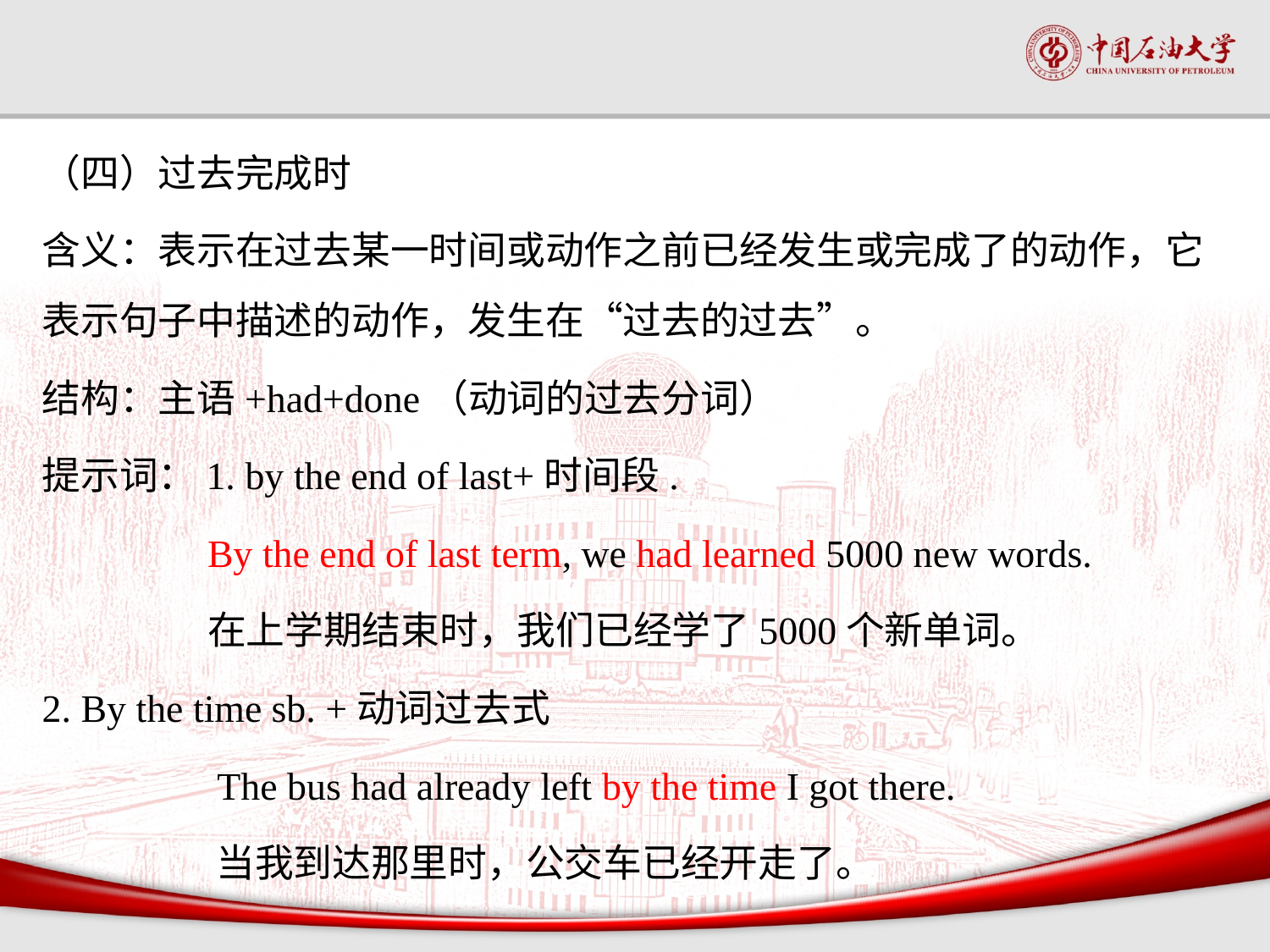

#
（四）过去完成时
含义：表示在过去某一时间或动作之前已经发生或完成了的动作，它表示句子中描述的动作，发生在“过去的过去”。
结构：主语+had+done（动词的过去分词）
提示词：1. by the end of last+时间段.
                 By the end of last term, we had learned 5000 new words.
                  在上学期结束时，我们已经学了5000个新单词。
2. By the time sb. +动词过去式
                  The bus had already left by the time I got there.
                   当我到达那里时，公交车已经开走了。